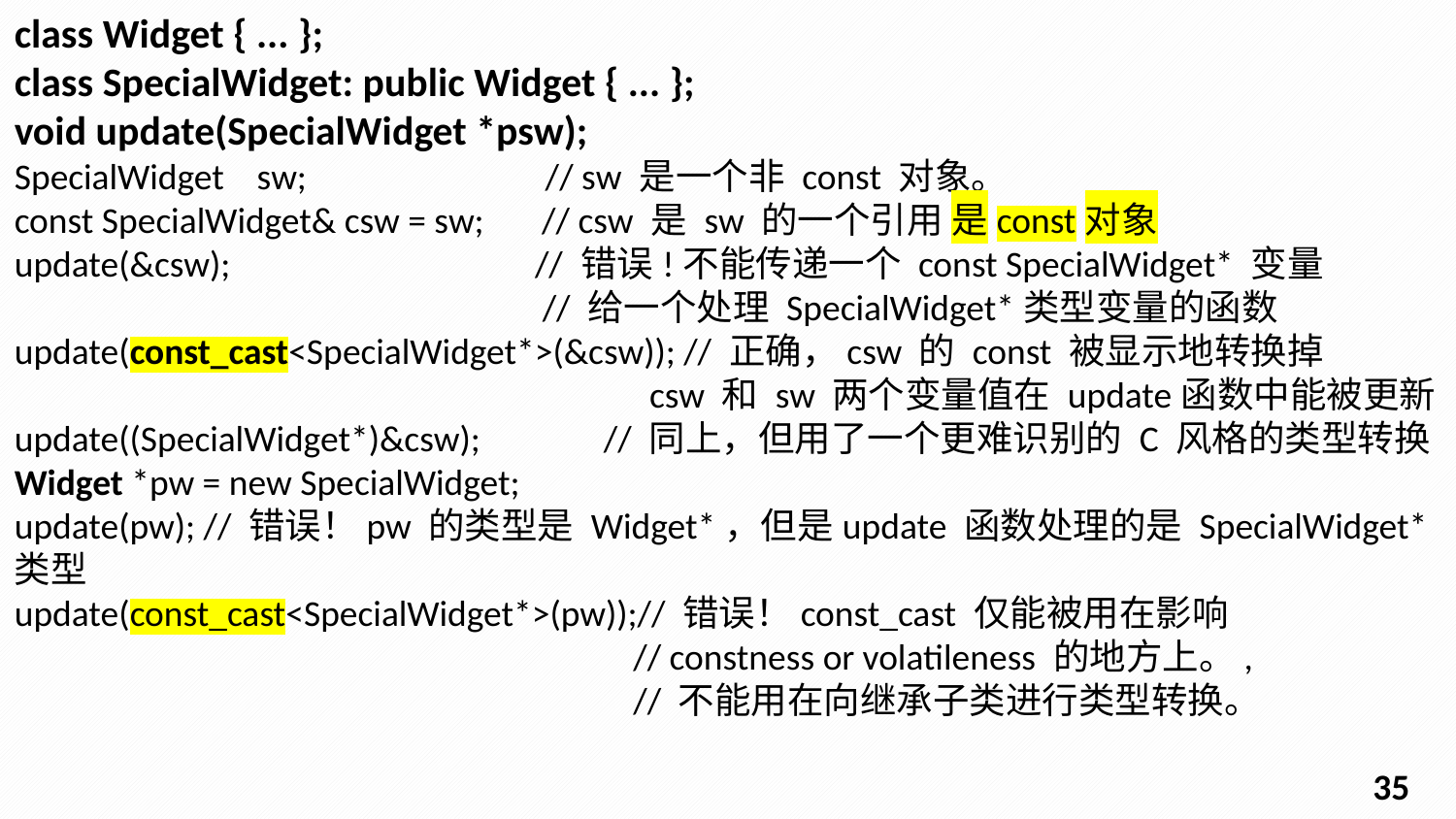

class Widget { ... };
class SpecialWidget: public Widget { ... };
void update(SpecialWidget *psw);
SpecialWidget    sw;                             // sw 是一个非 const 对象。
const SpecialWidget& csw = sw;       // csw 是 sw 的一个引用 是const对象
update(&csw);                                     // 错误!不能传递一个 const SpecialWidget* 变量
                                                                // 给一个处理 SpecialWidget*类型变量的函数
update(const_cast<SpecialWidget*>(&csw)); // 正确，csw 的 const 被显示地转换掉
                                                                             csw 和 sw 两个变量值在 update函数中能被更新
update((SpecialWidget*)&csw);               // 同上，但用了一个更难识别的 C 风格的类型转换
Widget *pw = new SpecialWidget;
update(pw); // 错误！pw 的类型是 Widget*，但是update 函数处理的是 SpecialWidget*类型
update(const_cast<SpecialWidget*>(pw));// 错误！const_cast 仅能被用在影响
                                                                           // constness or volatileness 的地方上。,
                                                                           // 不能用在向继承子类进行类型转换。
35